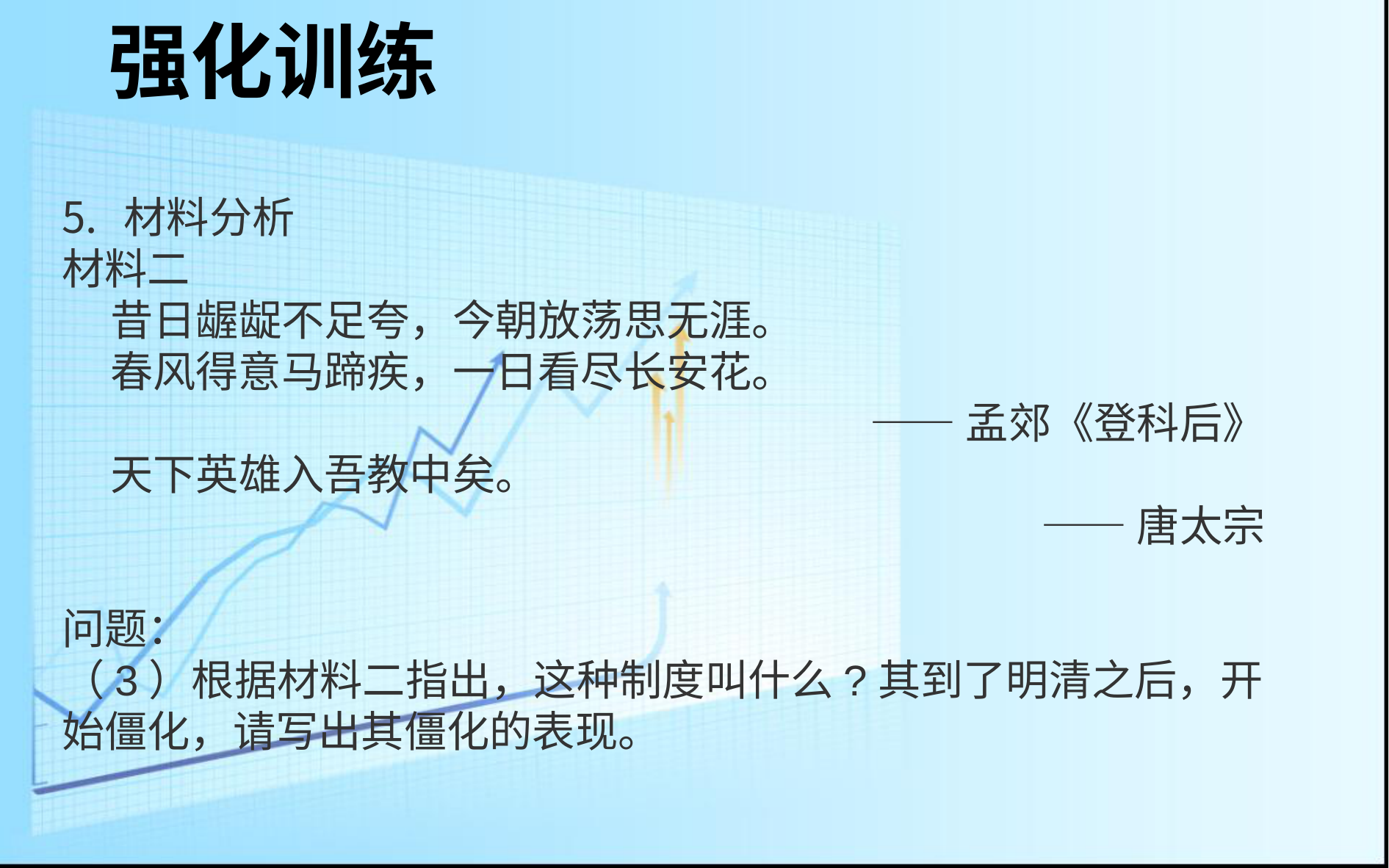

强化训练
材料分析
材料二
    昔日龌龊不足夸，今朝放荡思无涯。
    春风得意马蹄疾，一日看尽长安花。
——孟郊《登科后》
    天下英雄入吾教中矣。
——唐太宗

问题：
（3）根据材料二指出，这种制度叫什么?其到了明清之后，开始僵化，请写出其僵化的表现。